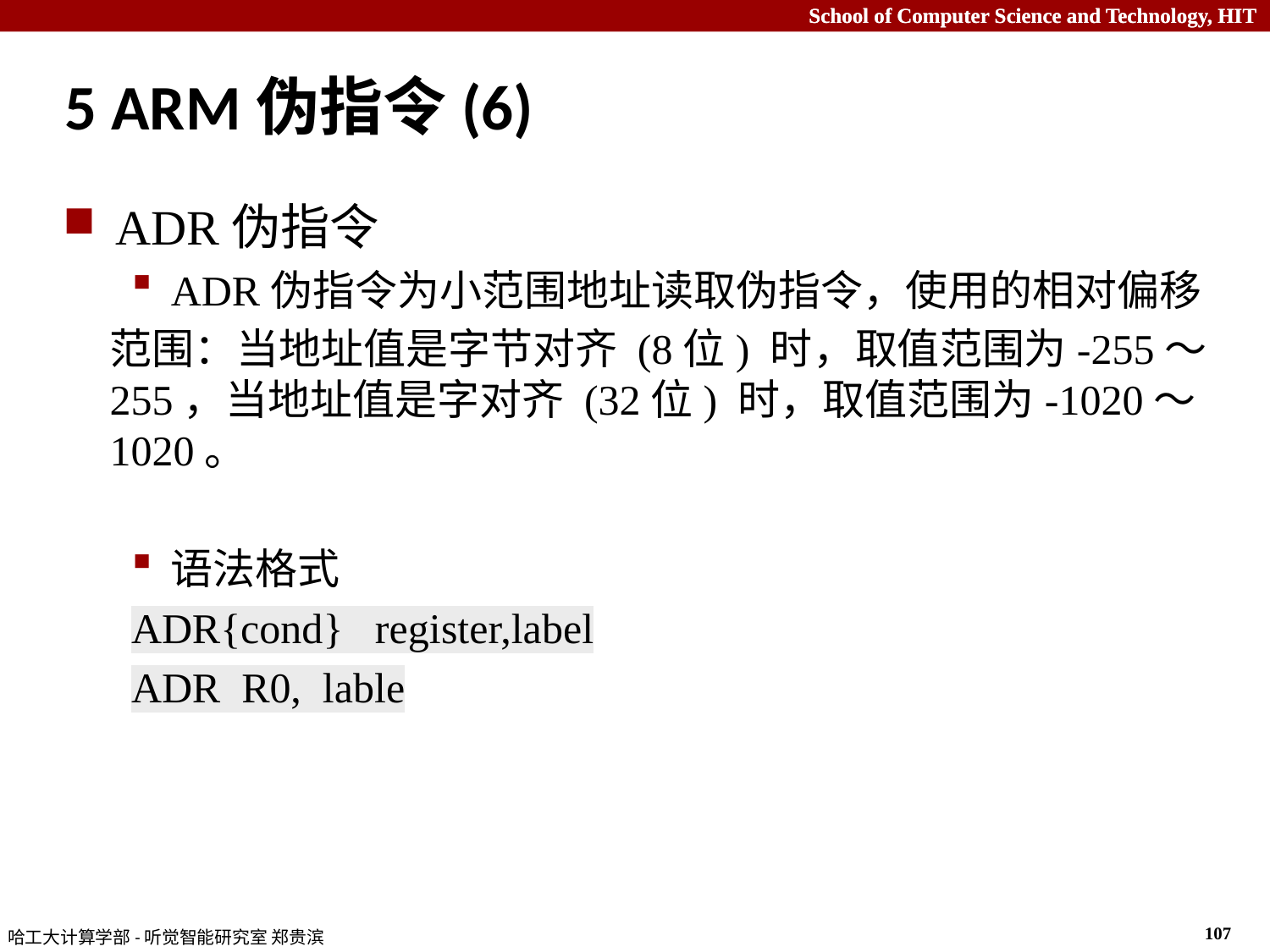

# 5 ARM伪指令(6)
ADR伪指令
ADR伪指令为小范围地址读取伪指令，使用的相对偏移
范围：当地址值是字节对齐 (8位) 时，取值范围为-255～255，当地址值是字对齐 (32位) 时，取值范围为-1020～1020。

语法格式
ADR{cond}   register,label
ADR  R0,  lable